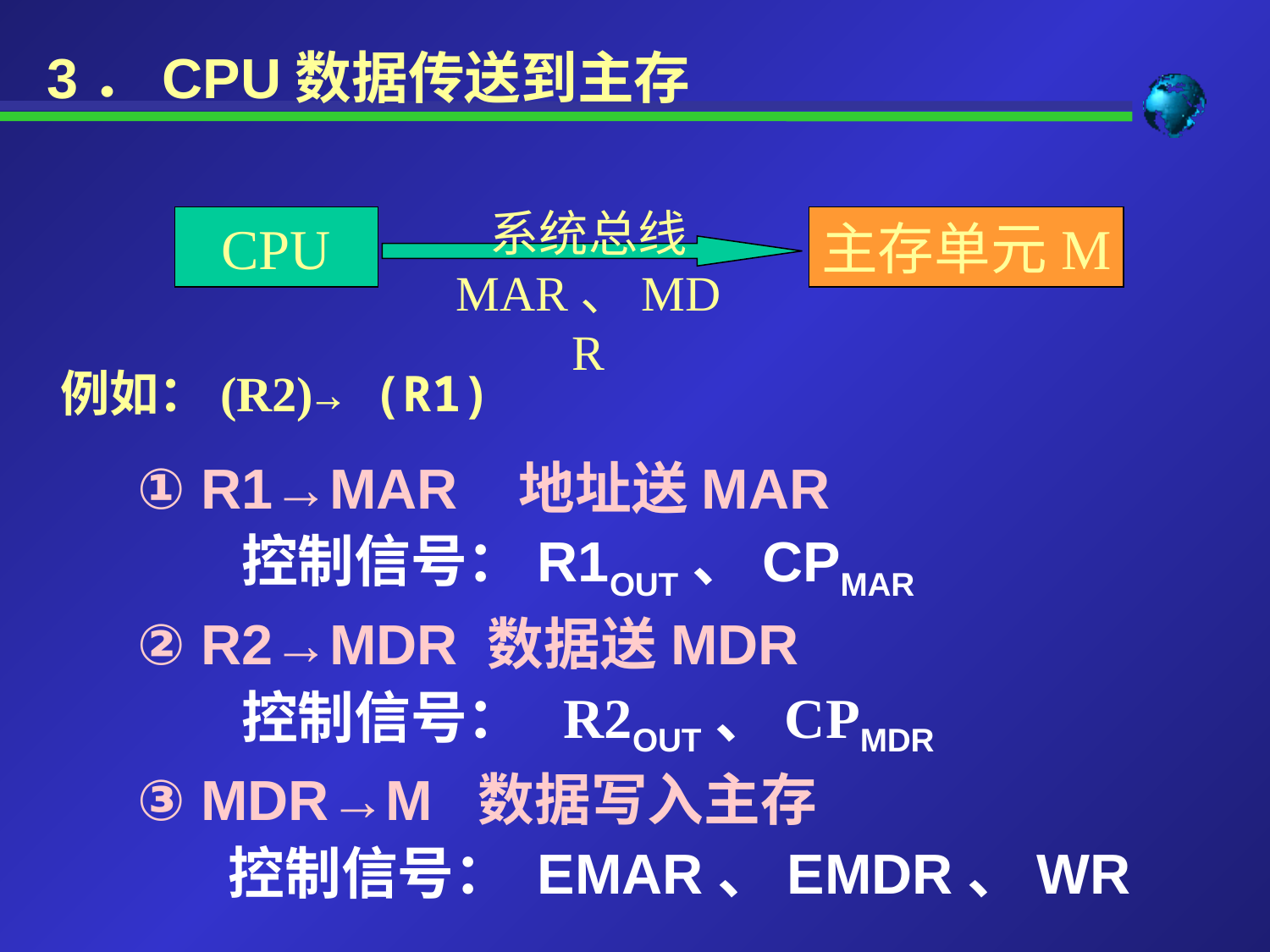

3．CPU数据传送到主存
系统总线
MAR、MDR
CPU
主存单元M

例如：(R2)→ (R1)
① R1→MAR   地址送MAR
       控制信号：R1OUT、CPMAR
② R2→MDR 数据送MDR
       控制信号：  R2OUT、CPMDR
③ MDR→M  数据写入主存
      控制信号： EMAR、EMDR、WR
40